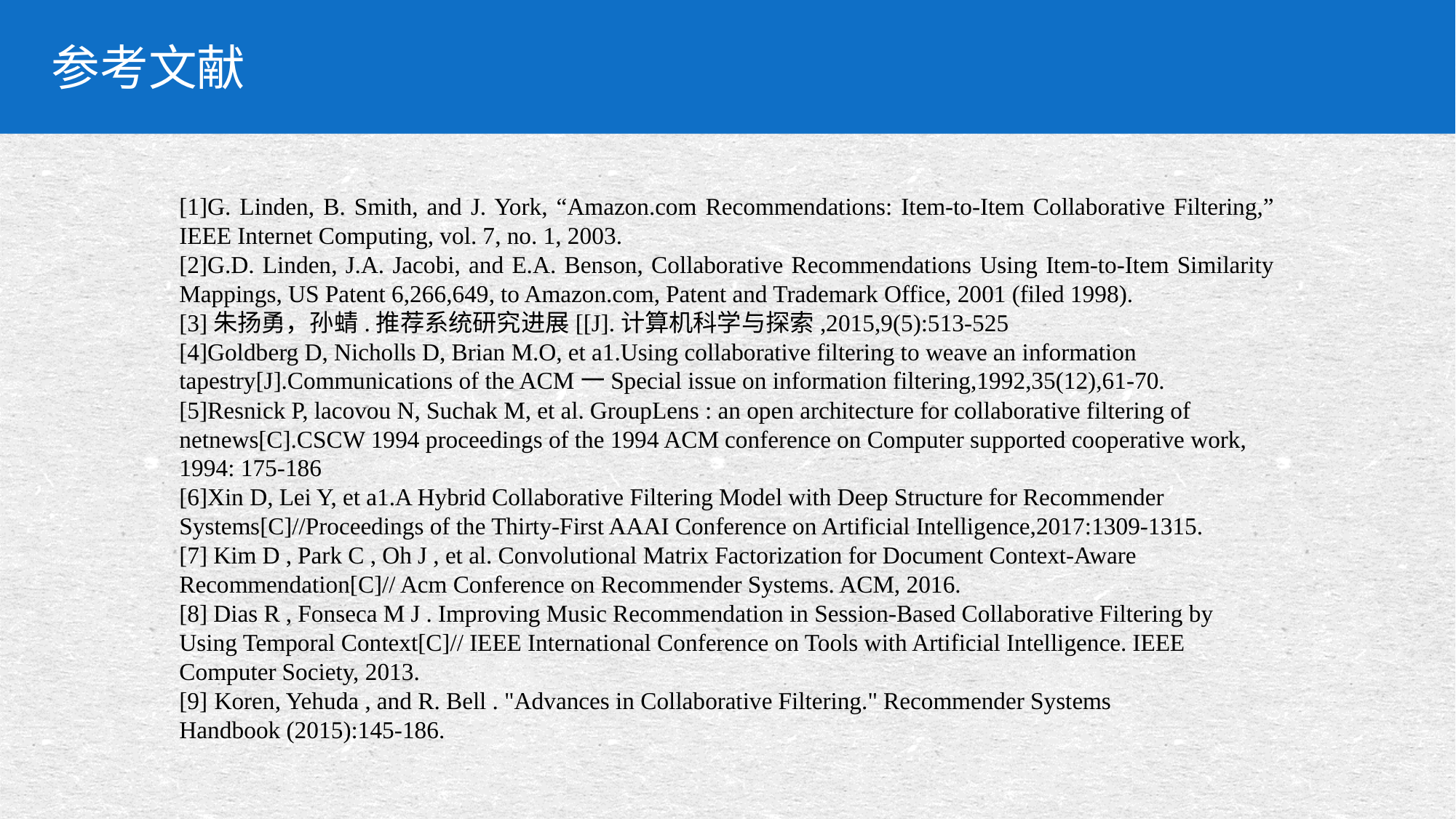

参考文献
[1]G. Linden, B. Smith, and J. York, “Amazon.com Recommendations: Item-to-Item Collaborative Filtering,” IEEE Internet Computing, vol. 7, no. 1, 2003.
[2]G.D. Linden, J.A. Jacobi, and E.A. Benson, Collaborative Recommendations Using Item-to-Item Similarity Mappings, US Patent 6,266,649, to Amazon.com, Patent and Trademark Office, 2001 (filed 1998).
[3]朱扬勇，孙蜻.推荐系统研究进展[[J].计算机科学与探索,2015,9(5):513-525
[4]Goldberg D, Nicholls D, Brian M.O, et a1.Using collaborative filtering to weave an information tapestry[J].Communications of the ACM一Special issue on information filtering,1992,35(12),61-70.
[5]Resnick P, lacovou N, Suchak M, et al. GroupLens : an open architecture for collaborative filtering of netnews[C].CSCW 1994 proceedings of the 1994 ACM conference on Computer supported cooperative work, 1994: 175-186
[6]Xin D, Lei Y, et a1.A Hybrid Collaborative Filtering Model with Deep Structure for Recommender Systems[C]//Proceedings of the Thirty-First AAAI Conference on Artificial Intelligence,2017:1309-1315.
[7] Kim D , Park C , Oh J , et al. Convolutional Matrix Factorization for Document Context-Aware Recommendation[C]// Acm Conference on Recommender Systems. ACM, 2016.
[8] Dias R , Fonseca M J . Improving Music Recommendation in Session-Based Collaborative Filtering by Using Temporal Context[C]// IEEE International Conference on Tools with Artificial Intelligence. IEEE Computer Society, 2013.
[9] Koren, Yehuda , and R. Bell . "Advances in Collaborative Filtering." Recommender Systems Handbook (2015):145-186.